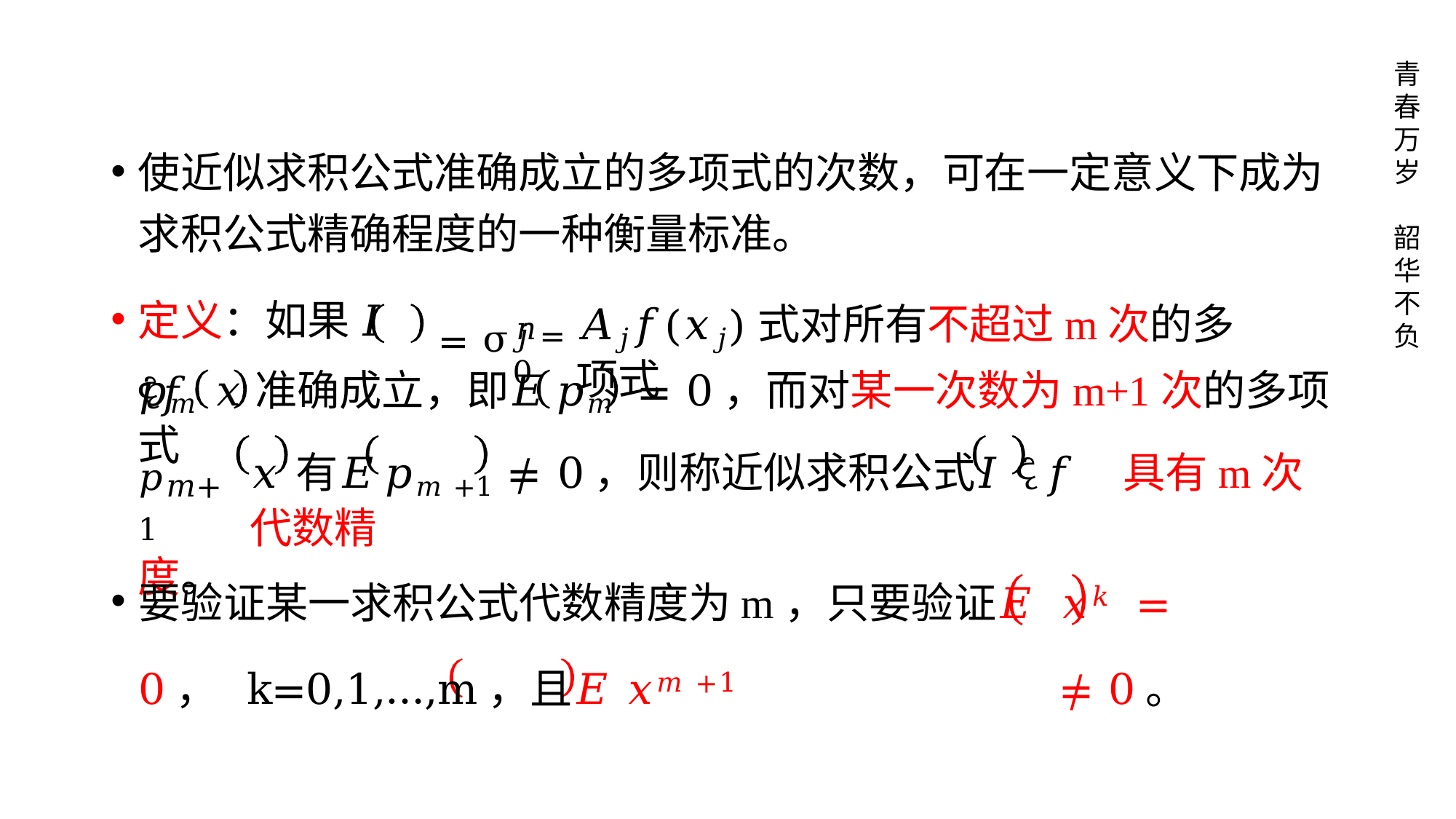

青 春 万 岁
使近似求积公式准确成立的多项式的次数，可在一定意义下成为 求积公式精确程度的一种衡量标准。
韶 华 不 负
= σ𝑛
定义：如果 𝐼෫𝑓
𝐴𝑗𝑓(𝑥𝑗)式对所有不超过m次的多项式

𝑗=0
𝑝𝑚	𝑥	准确成立，即𝐸	𝑝𝑚	= 0，而对某一次数为m+1次的多项式

𝑥	有𝐸	𝑝𝑚+1	≠ 0，则称近似求积公式𝐼෫𝑓	具有m次代数精
𝑝𝑚+1
度。

要验证某一求积公式代数精度为m，只要验证𝐸	𝑥𝑘	= 0，  k=0,1,…,m，且𝐸	𝑥𝑚+1	≠ 0。